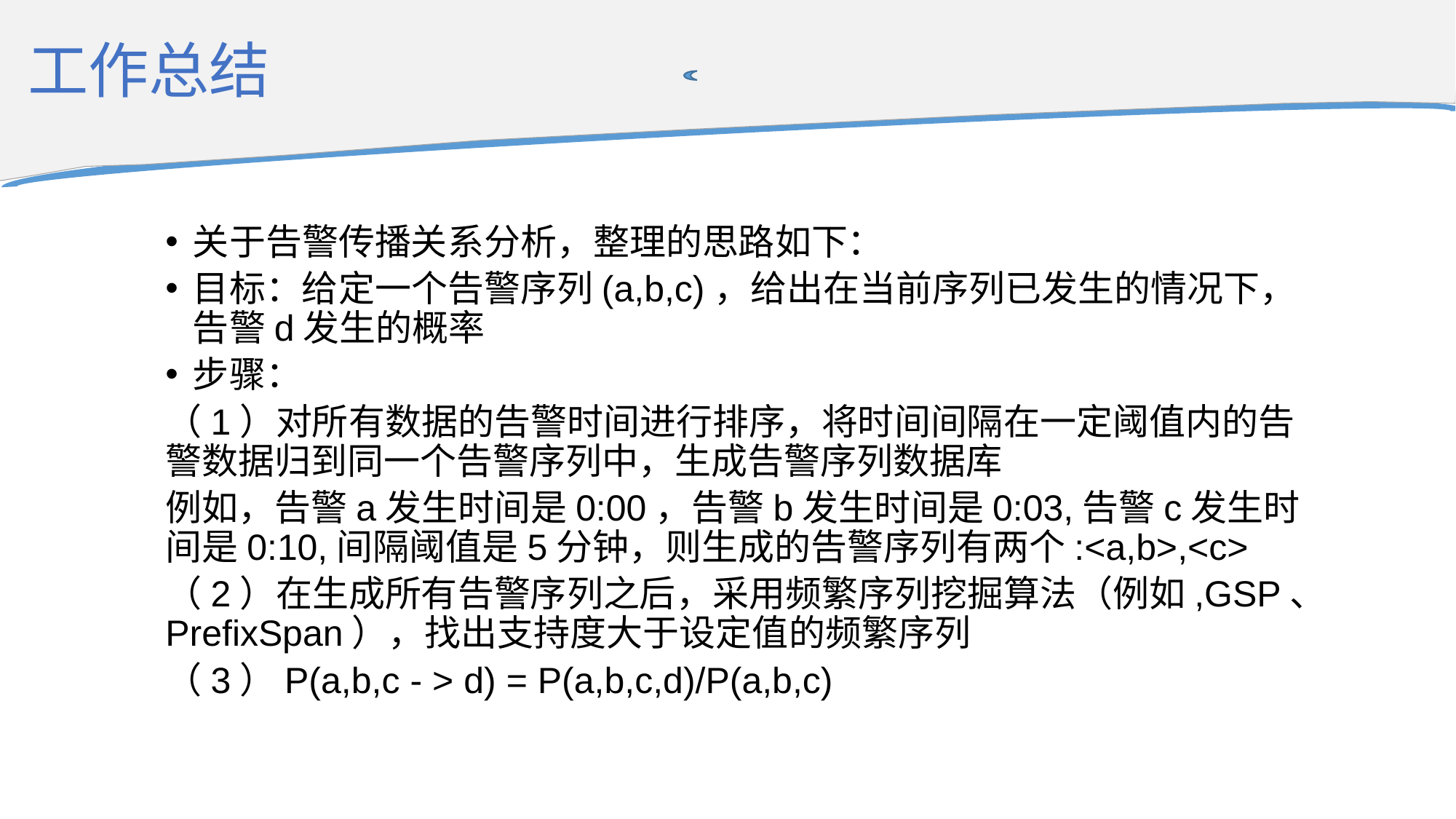

# 工作总结
关于告警传播关系分析，整理的思路如下：
目标：给定一个告警序列(a,b,c)，给出在当前序列已发生的情况下，告警d发生的概率
步骤：
（1）对所有数据的告警时间进行排序，将时间间隔在一定阈值内的告警数据归到同一个告警序列中，生成告警序列数据库
例如，告警a发生时间是0:00，告警b发生时间是0:03,告警c发生时间是0:10,间隔阈值是5分钟，则生成的告警序列有两个:<a,b>,<c>
（2）在生成所有告警序列之后，采用频繁序列挖掘算法（例如,GSP、PrefixSpan），找出支持度大于设定值的频繁序列
（3）P(a,b,c - > d) = P(a,b,c,d)/P(a,b,c)